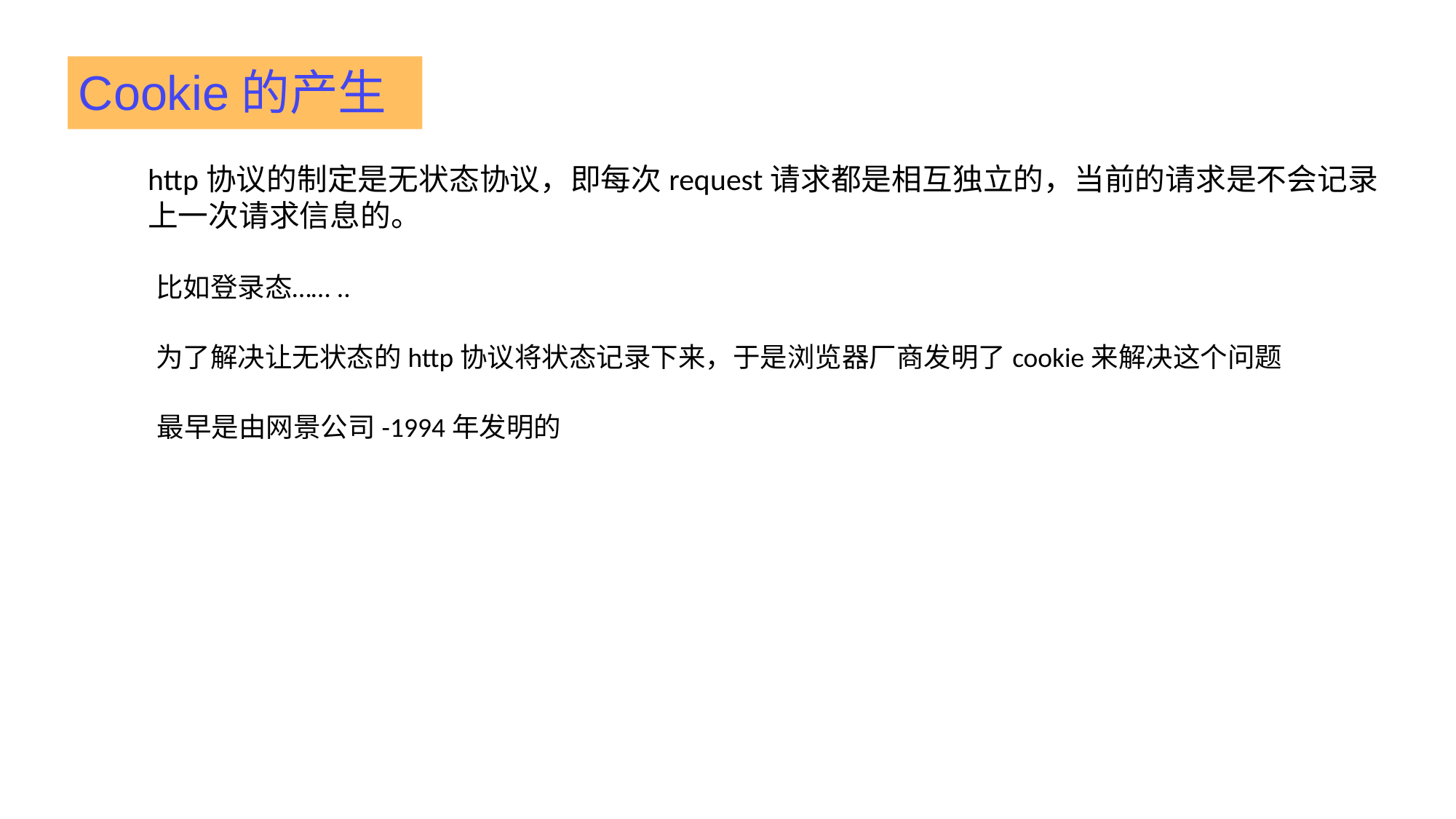

Cookie的产生
http协议的制定是无状态协议，即每次request请求都是相互独立的，当前的请求是不会记录
上一次请求信息的。
比如登录态……..
为了解决让无状态的http协议将状态记录下来，于是浏览器厂商发明了cookie来解决这个问题
最早是由网景公司-1994年发明的